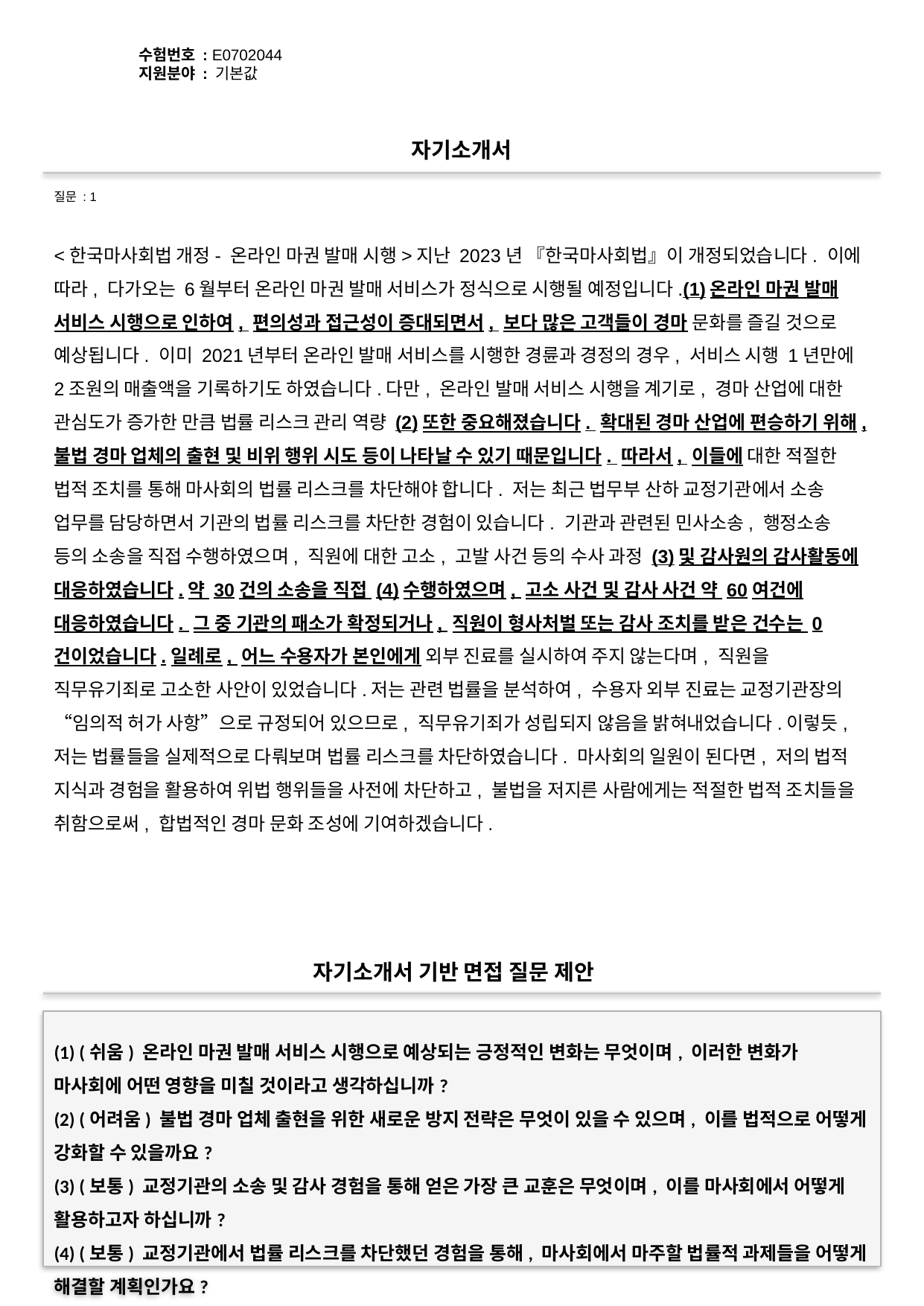

수험번호 : E0702044
지원분야 : 기본값
#

자기소개서

질문 : 1

<한국마사회법 개정- 온라인 마권 발매 시행>지난 2023년 『한국마사회법』이 개정되었습니다. 이에 따라, 다가오는 6월부터 온라인 마권 발매 서비스가 정식으로 시행될 예정입니다.(1)온라인 마권 발매 서비스 시행으로 인하여, 편의성과 접근성이 증대되면서, 보다 많은 고객들이 경마 문화를 즐길 것으로 예상됩니다. 이미 2021년부터 온라인 발매 서비스를 시행한 경륜과 경정의 경우, 서비스 시행 1년만에 2조원의 매출액을 기록하기도 하였습니다.다만, 온라인 발매 서비스 시행을 계기로, 경마 산업에 대한 관심도가 증가한 만큼 법률 리스크 관리 역량 (2)또한 중요해졌습니다. 확대된 경마 산업에 편승하기 위해, 불법 경마 업체의 출현 및 비위 행위 시도 등이 나타날 수 있기 때문입니다. 따라서, 이들에 대한 적절한 법적 조치를 통해 마사회의 법률 리스크를 차단해야 합니다. 저는 최근 법무부 산하 교정기관에서 소송 업무를 담당하면서 기관의 법률 리스크를 차단한 경험이 있습니다. 기관과 관련된 민사소송, 행정소송 등의 소송을 직접 수행하였으며, 직원에 대한 고소, 고발 사건 등의 수사 과정 (3)및 감사원의 감사활동에 대응하였습니다.약 30건의 소송을 직접 (4)수행하였으며, 고소 사건 및 감사 사건 약 60여건에 대응하였습니다. 그 중 기관의 패소가 확정되거나, 직원이 형사처벌 또는 감사 조치를 받은 건수는 0건이었습니다.일례로, 어느 수용자가 본인에게 외부 진료를 실시하여 주지 않는다며, 직원을 직무유기죄로 고소한 사안이 있었습니다.저는 관련 법률을 분석하여, 수용자 외부 진료는 교정기관장의 “임의적 허가 사항”으로 규정되어 있으므로, 직무유기죄가 성립되지 않음을 밝혀내었습니다.이렇듯, 저는 법률들을 실제적으로 다뤄보며 법률 리스크를 차단하였습니다. 마사회의 일원이 된다면, 저의 법적 지식과 경험을 활용하여 위법 행위들을 사전에 차단하고, 불법을 저지른 사람에게는 적절한 법적 조치들을 취함으로써, 합법적인 경마 문화 조성에 기여하겠습니다.

자기소개서 기반 면접 질문 제안

(1) (쉬움) 온라인 마권 발매 서비스 시행으로 예상되는 긍정적인 변화는 무엇이며, 이러한 변화가 마사회에 어떤 영향을 미칠 것이라고 생각하십니까?
(2) (어려움) 불법 경마 업체 출현을 위한 새로운 방지 전략은 무엇이 있을 수 있으며, 이를 법적으로 어떻게 강화할 수 있을까요?
(3) (보통) 교정기관의 소송 및 감사 경험을 통해 얻은 가장 큰 교훈은 무엇이며, 이를 마사회에서 어떻게 활용하고자 하십니까?
(4) (보통) 교정기관에서 법률 리스크를 차단했던 경험을 통해, 마사회에서 마주할 법률적 과제들을 어떻게 해결할 계획인가요?